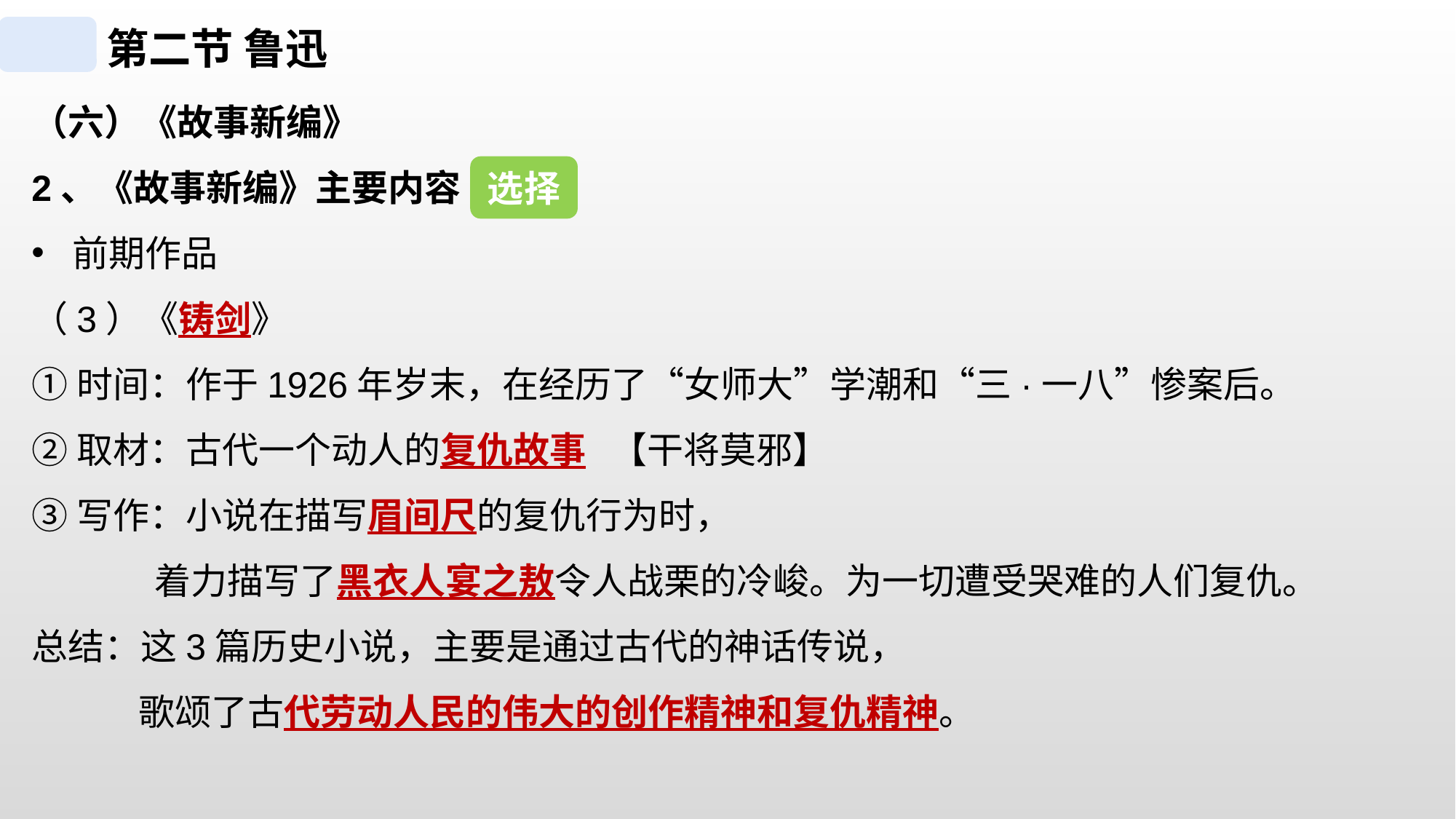

第二节 鲁迅
（六）《故事新编》
2、《故事新编》主要内容
前期作品
（3）《铸剑》
①时间：作于1926年岁末，在经历了“女师大”学潮和“三·一八”惨案后。
②取材：古代一个动人的复仇故事   【干将莫邪】
③写作：小说在描写眉间尺的复仇行为时，
              着力描写了黑衣人宴之敖令人战栗的冷峻。为一切遭受哭难的人们复仇。
总结：这3篇历史小说，主要是通过古代的神话传说，
            歌颂了古代劳动人民的伟大的创作精神和复仇精神。
选择